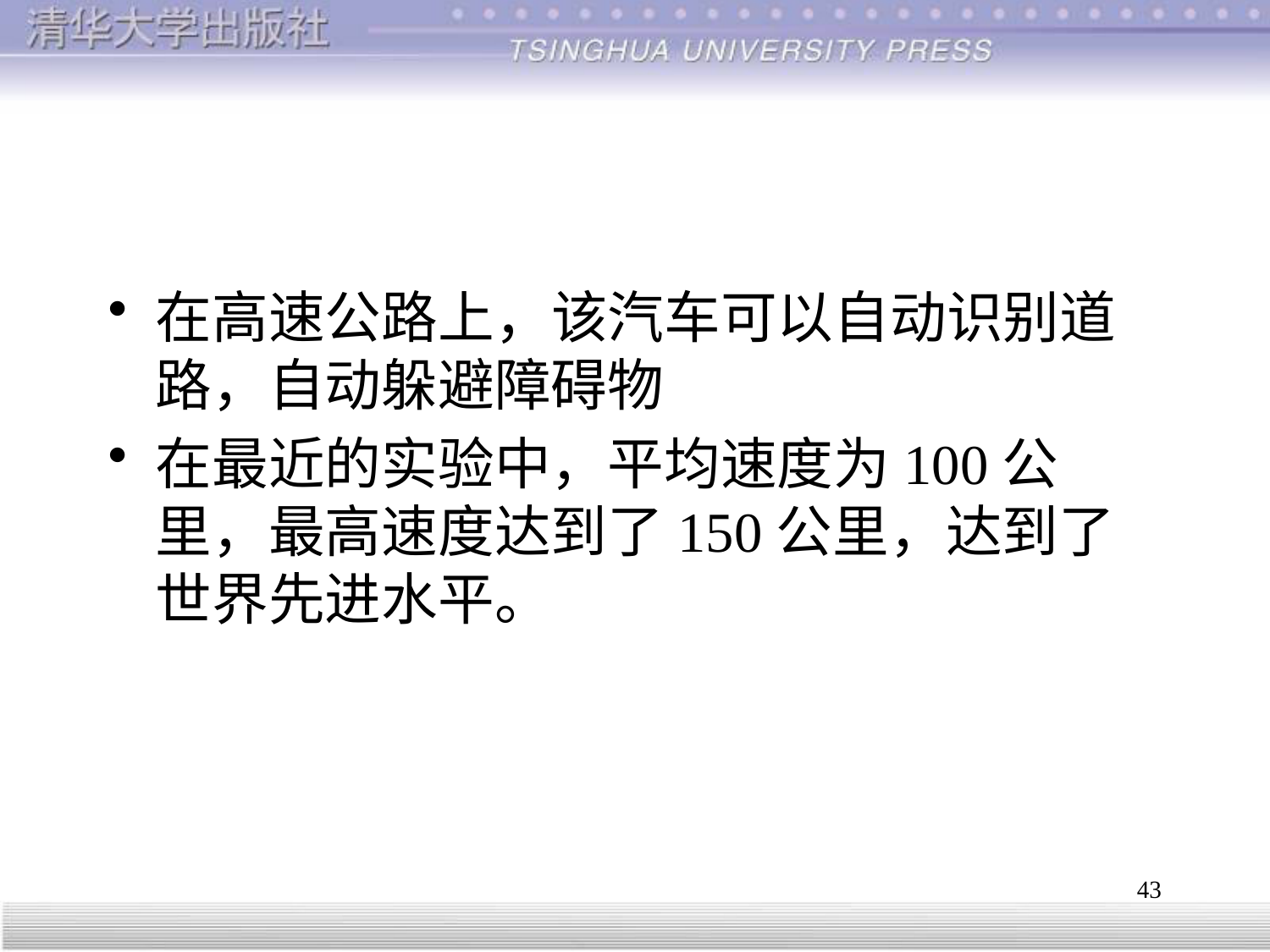

#
在高速公路上，该汽车可以自动识别道路，自动躲避障碍物
在最近的实验中，平均速度为100公里，最高速度达到了150公里，达到了世界先进水平。
43